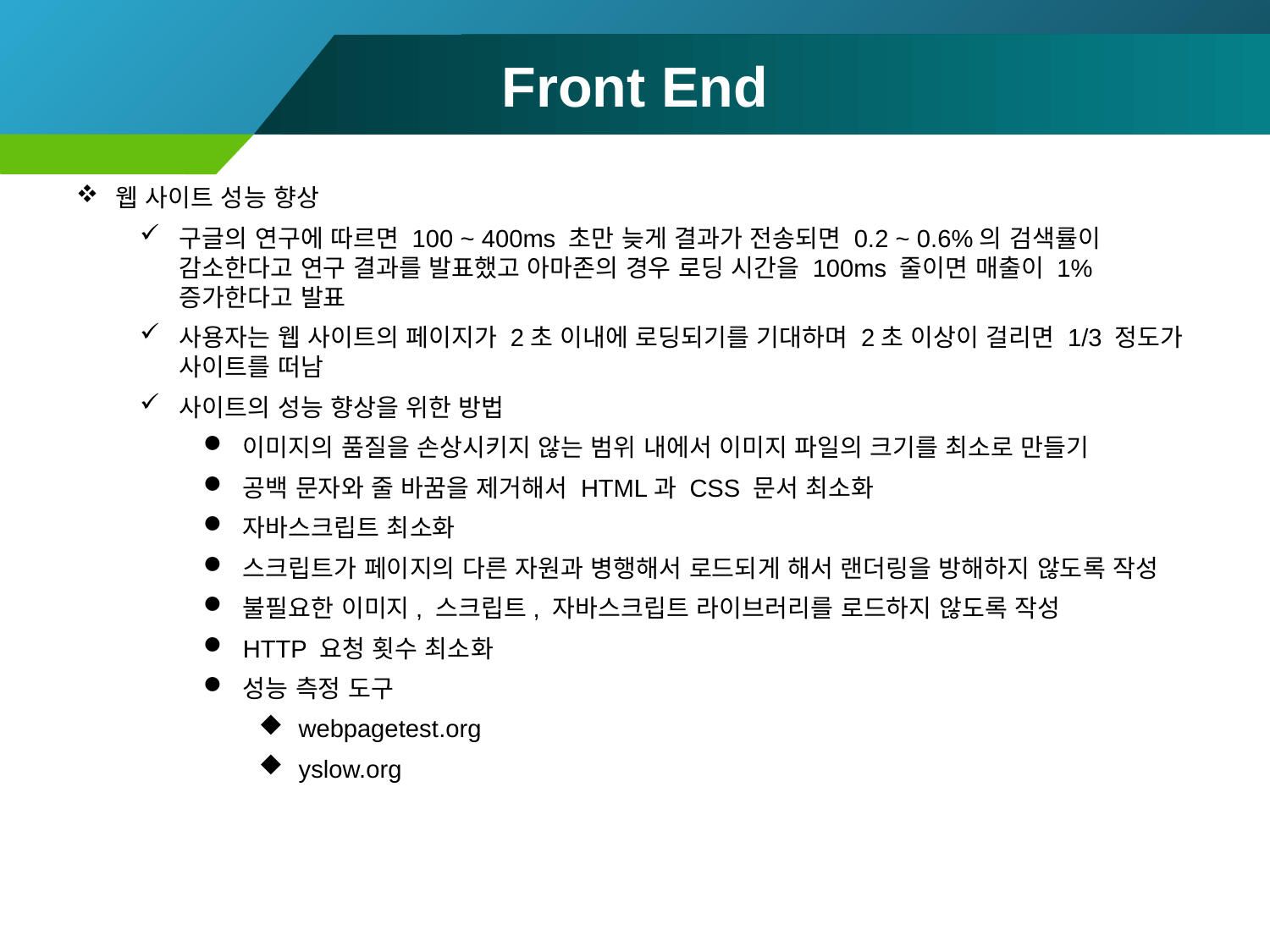

# Front End
웹 사이트 성능 향상
구글의 연구에 따르면 100 ~ 400ms 초만 늦게 결과가 전송되면 0.2 ~ 0.6%의 검색률이 감소한다고 연구 결과를 발표했고 아마존의 경우 로딩 시간을 100ms 줄이면 매출이 1% 증가한다고 발표
사용자는 웹 사이트의 페이지가 2초 이내에 로딩되기를 기대하며 2초 이상이 걸리면 1/3 정도가 사이트를 떠남
사이트의 성능 향상을 위한 방법
이미지의 품질을 손상시키지 않는 범위 내에서 이미지 파일의 크기를 최소로 만들기
공백 문자와 줄 바꿈을 제거해서 HTML과 CSS 문서 최소화
자바스크립트 최소화
스크립트가 페이지의 다른 자원과 병행해서 로드되게 해서 랜더링을 방해하지 않도록 작성
불필요한 이미지, 스크립트, 자바스크립트 라이브러리를 로드하지 않도록 작성
HTTP 요청 횟수 최소화
성능 측정 도구
webpagetest.org
yslow.org
18